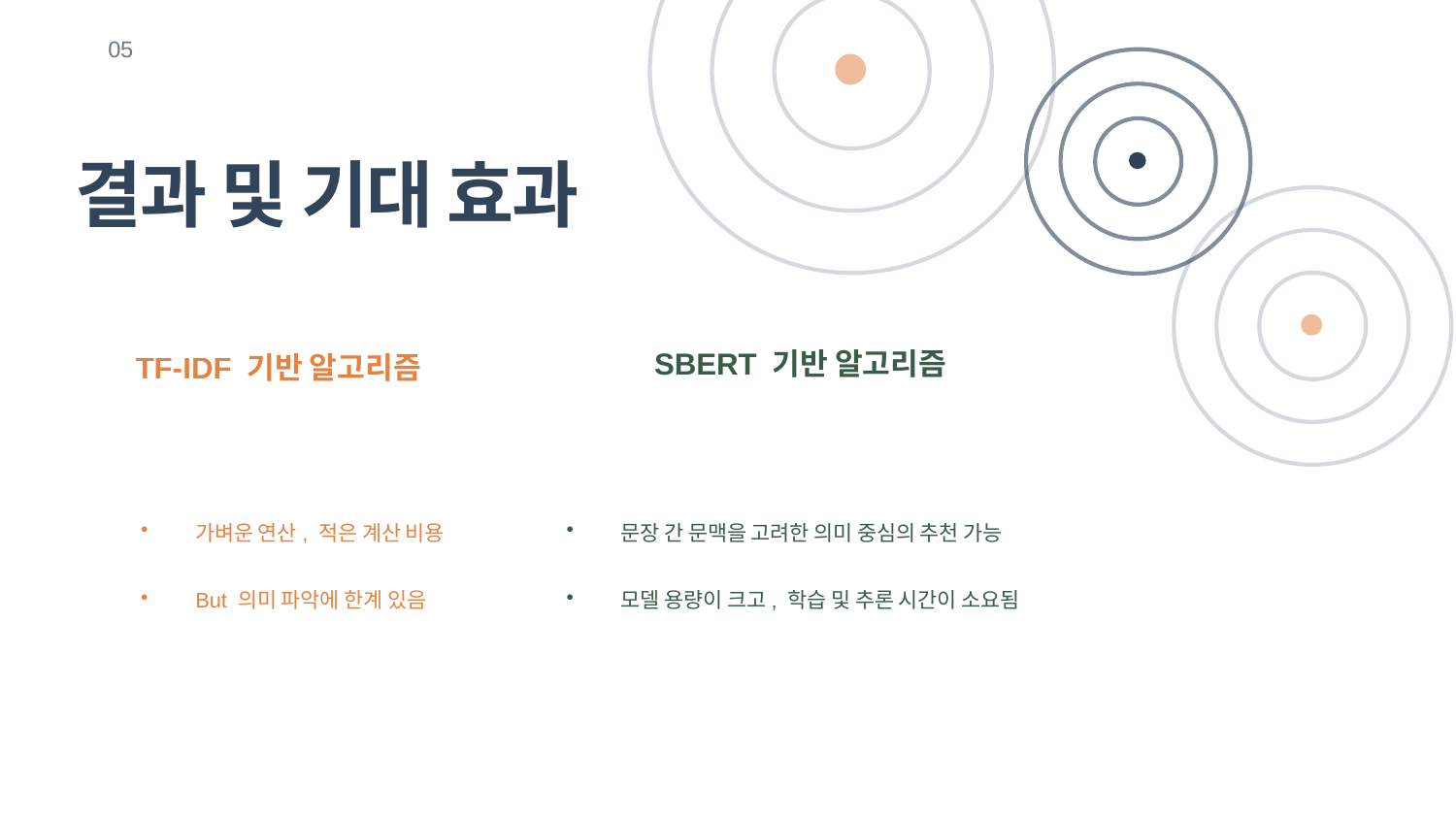

05

결과 및 기대 효과

SBERT 기반 알고리즘
TF-IDF 기반 알고리즘

가벼운 연산, 적은 계산 비용
But 의미 파악에 한계 있음
문장 간 문맥을 고려한 의미 중심의 추천 가능
모델 용량이 크고, 학습 및 추론 시간이 소요됨